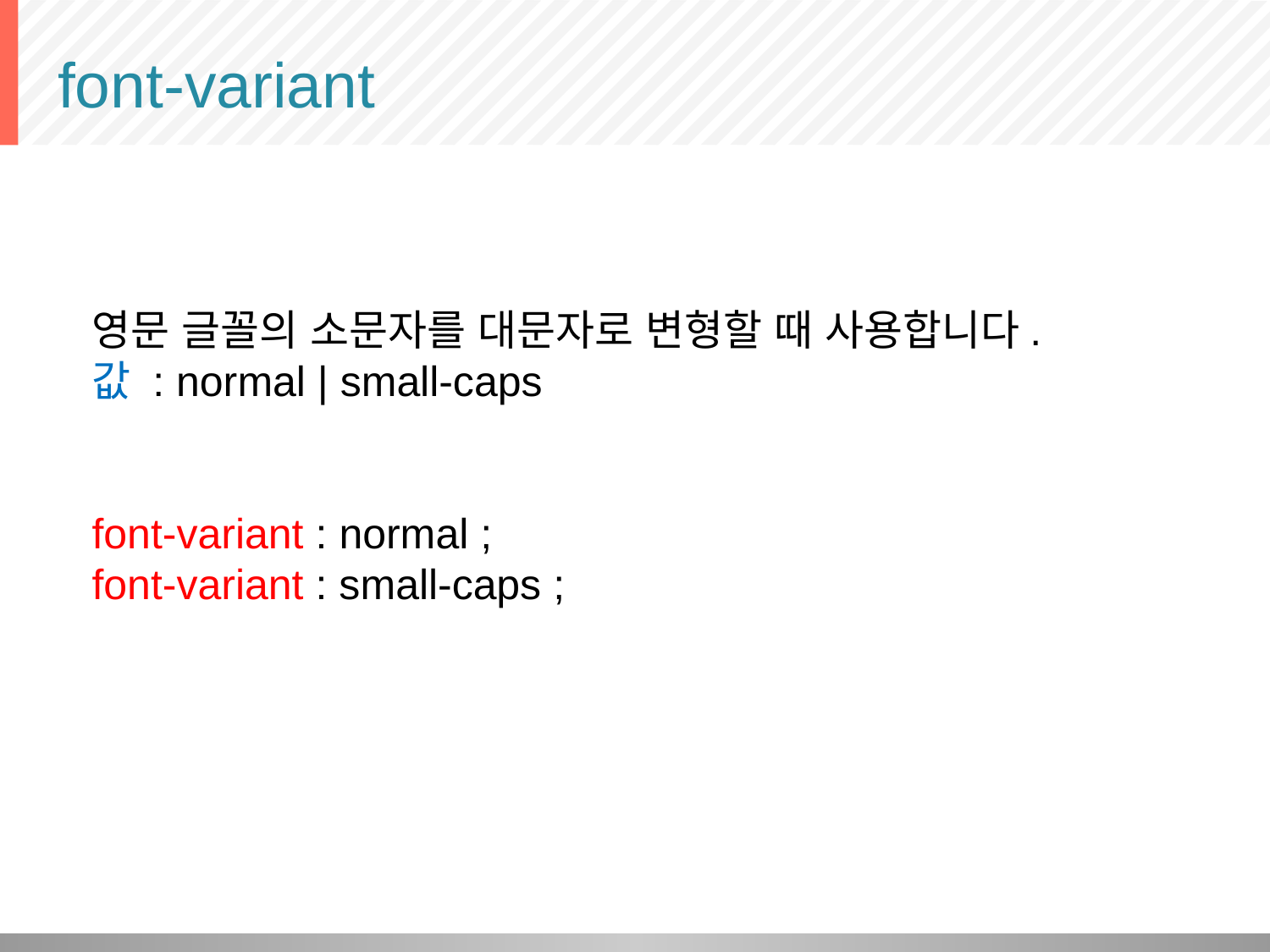

# font-variant
영문 글꼴의 소문자를 대문자로 변형할 때 사용합니다.
값 : normal | small-caps

font-variant : normal ;
font-variant : small-caps ;